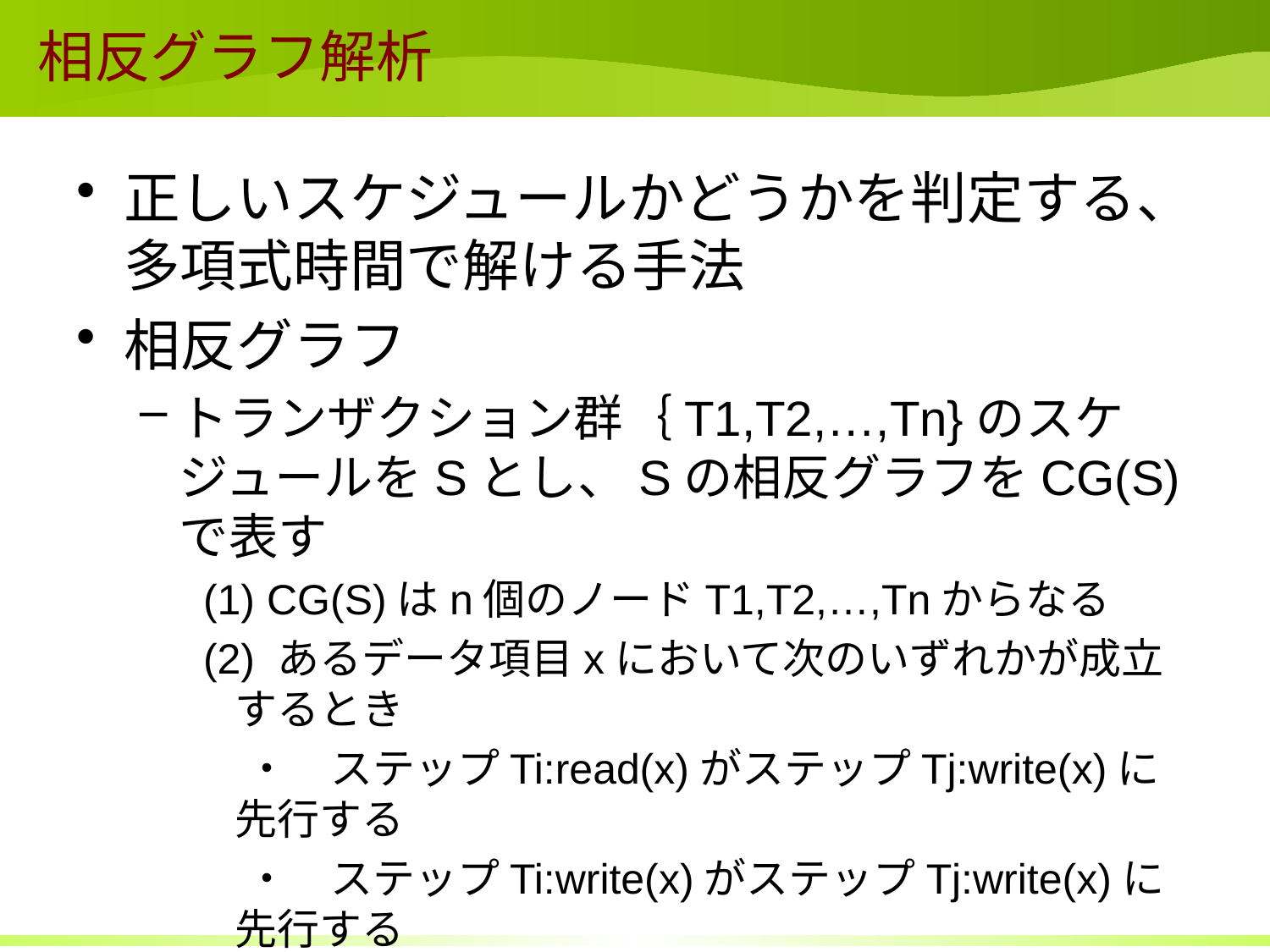

# 相反グラフ解析
正しいスケジュールかどうかを判定する、
多項式時間で解ける手法
相反グラフ
トランザクション群｛T1,T2,…,Tn}のスケジュールをSとし、Sの相反グラフをCG(S)で表す
(1) CG(S)はn個のノードT1,T2,…,Tnからなる
(2) あるデータ項目xにおいて次のいずれかが成立するとき
　・　ステップTi:read(x)がステップTj:write(x)に先行する
　・　ステップTi:write(x)がステップTj:write(x)に先行する
　・　ステップTi:write(x)がステップTj:read(x)に先行する